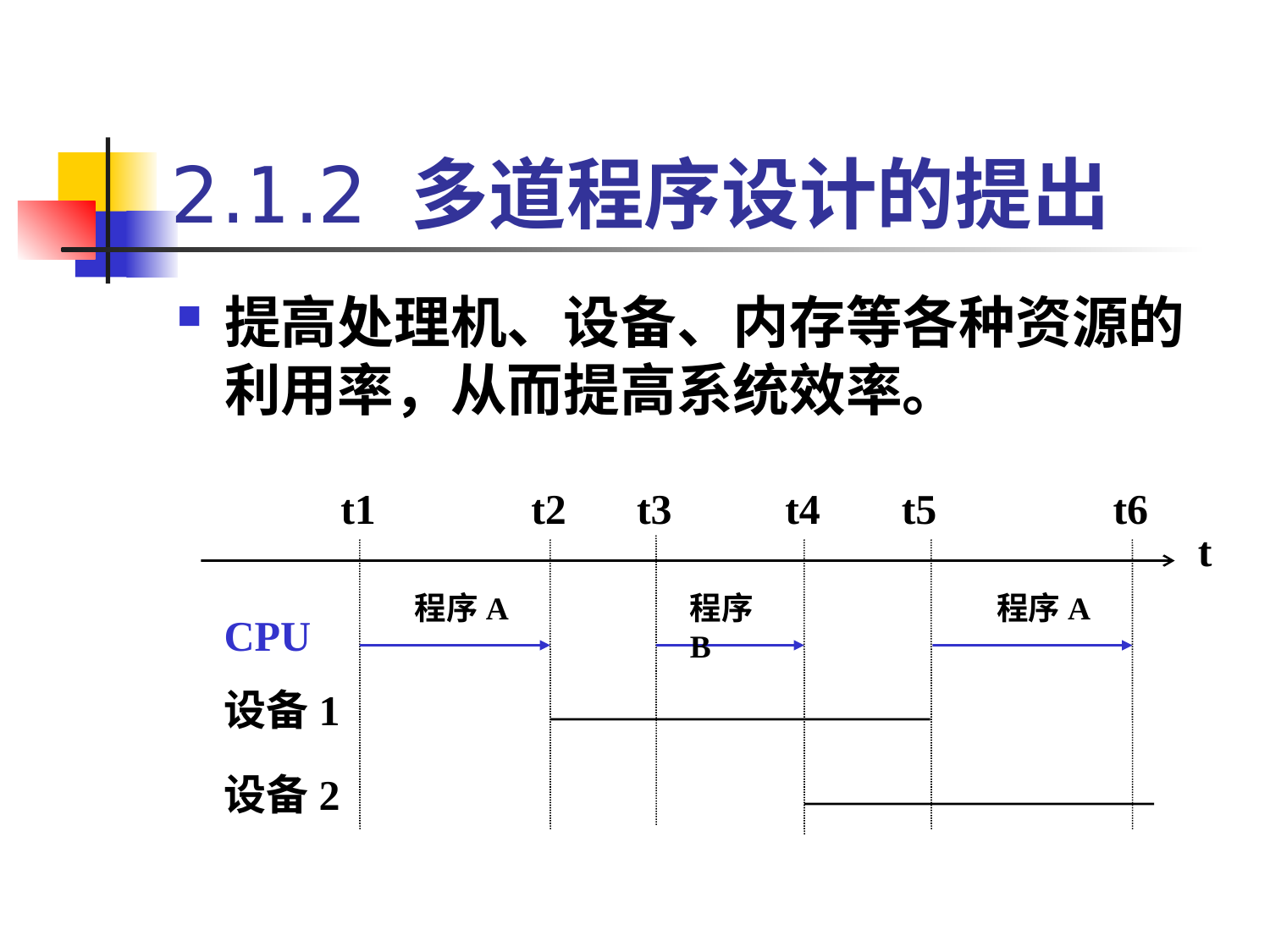

# 2.1.2 多道程序设计的提出
提高处理机、设备、内存等各种资源的利用率，从而提高系统效率。
t1
t2
t3
t4
t5
t6
t

程序A
程序B
程序A
CPU

设备1

设备2